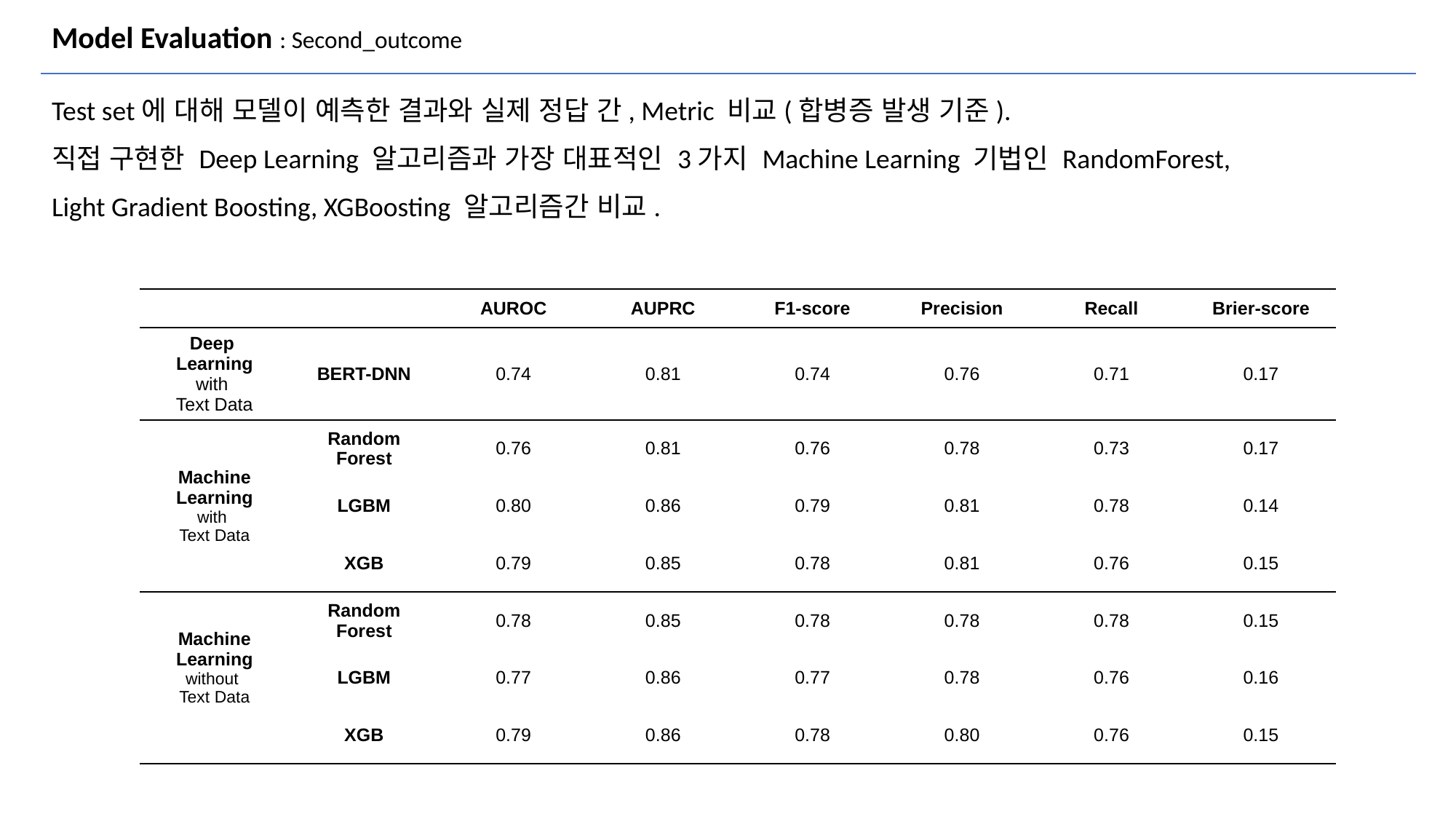

# Model Evaluation : Second_outcome
Test set에 대해 모델이 예측한 결과와 실제 정답 간, Metric 비교(합병증 발생 기준).
직접 구현한 Deep Learning 알고리즘과 가장 대표적인 3가지 Machine Learning 기법인 RandomForest,
Light Gradient Boosting, XGBoosting 알고리즘간 비교.
|  |  | AUROC | AUPRC | F1-score | Precision | Recall | Brier-score |
| --- | --- | --- | --- | --- | --- | --- | --- |
| Deep Learning with Text Data | BERT-DNN | 0.74 | 0.81 | 0.74 | 0.76 | 0.71 | 0.17 |
| Machine Learning with Text Data | Random Forest | 0.76 | 0.81 | 0.76 | 0.78 | 0.73 | 0.17 |
|  | LGBM | 0.80 | 0.86 | 0.79 | 0.81 | 0.78 | 0.14 |
|  | XGB | 0.79 | 0.85 | 0.78 | 0.81 | 0.76 | 0.15 |
| Machine Learning without Text Data | Random Forest | 0.78 | 0.85 | 0.78 | 0.78 | 0.78 | 0.15 |
|  | LGBM | 0.77 | 0.86 | 0.77 | 0.78 | 0.76 | 0.16 |
|  | XGB | 0.79 | 0.86 | 0.78 | 0.80 | 0.76 | 0.15 |